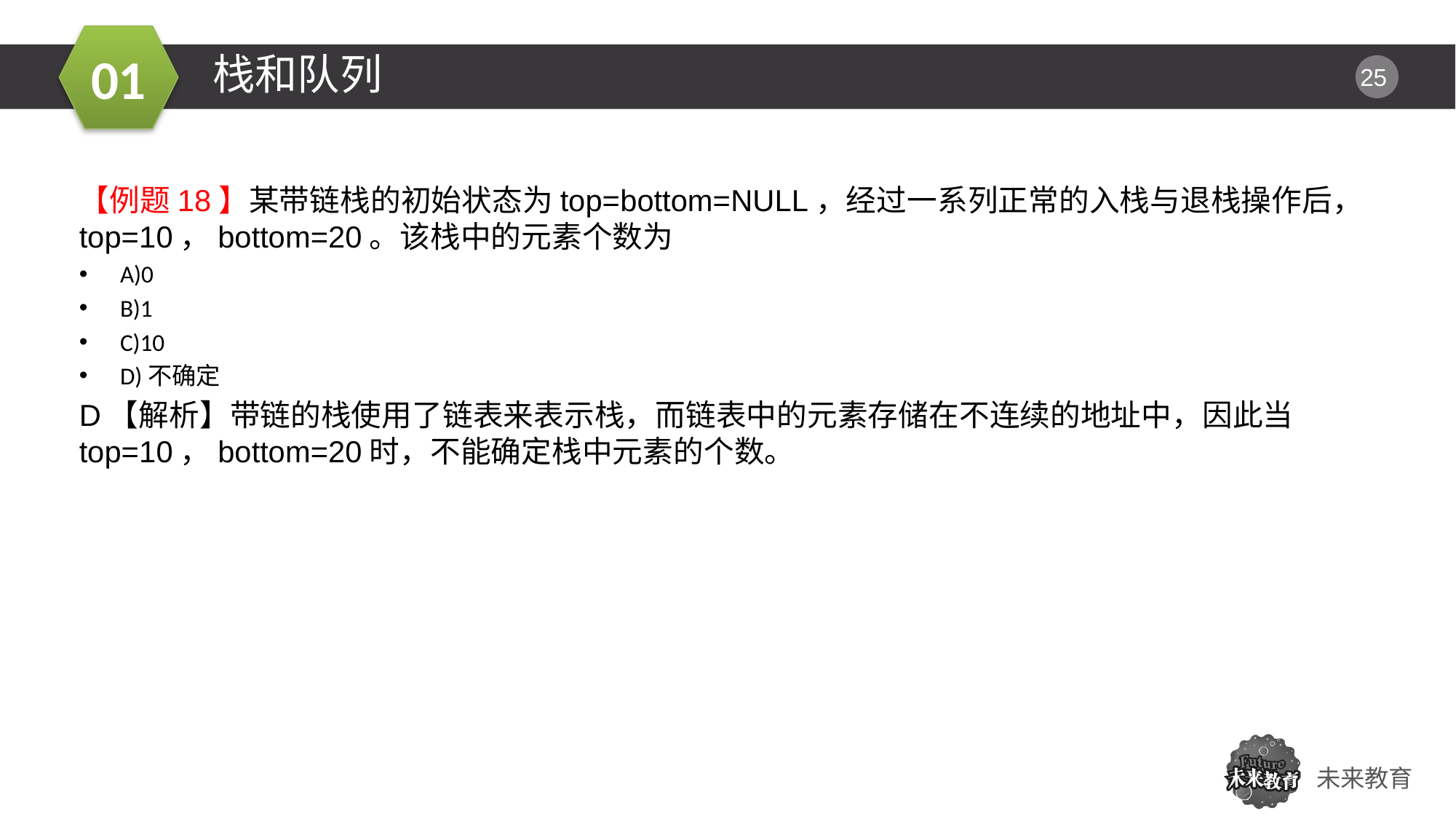

栈和队列
【例题18】某带链栈的初始状态为top=bottom=NULL，经过一系列正常的入栈与退栈操作后，top=10，bottom=20。该栈中的元素个数为
A)0
B)1
C)10
D)不确定
D【解析】带链的栈使用了链表来表示栈，而链表中的元素存储在不连续的地址中，因此当top=10，bottom=20时，不能确定栈中元素的个数。
01